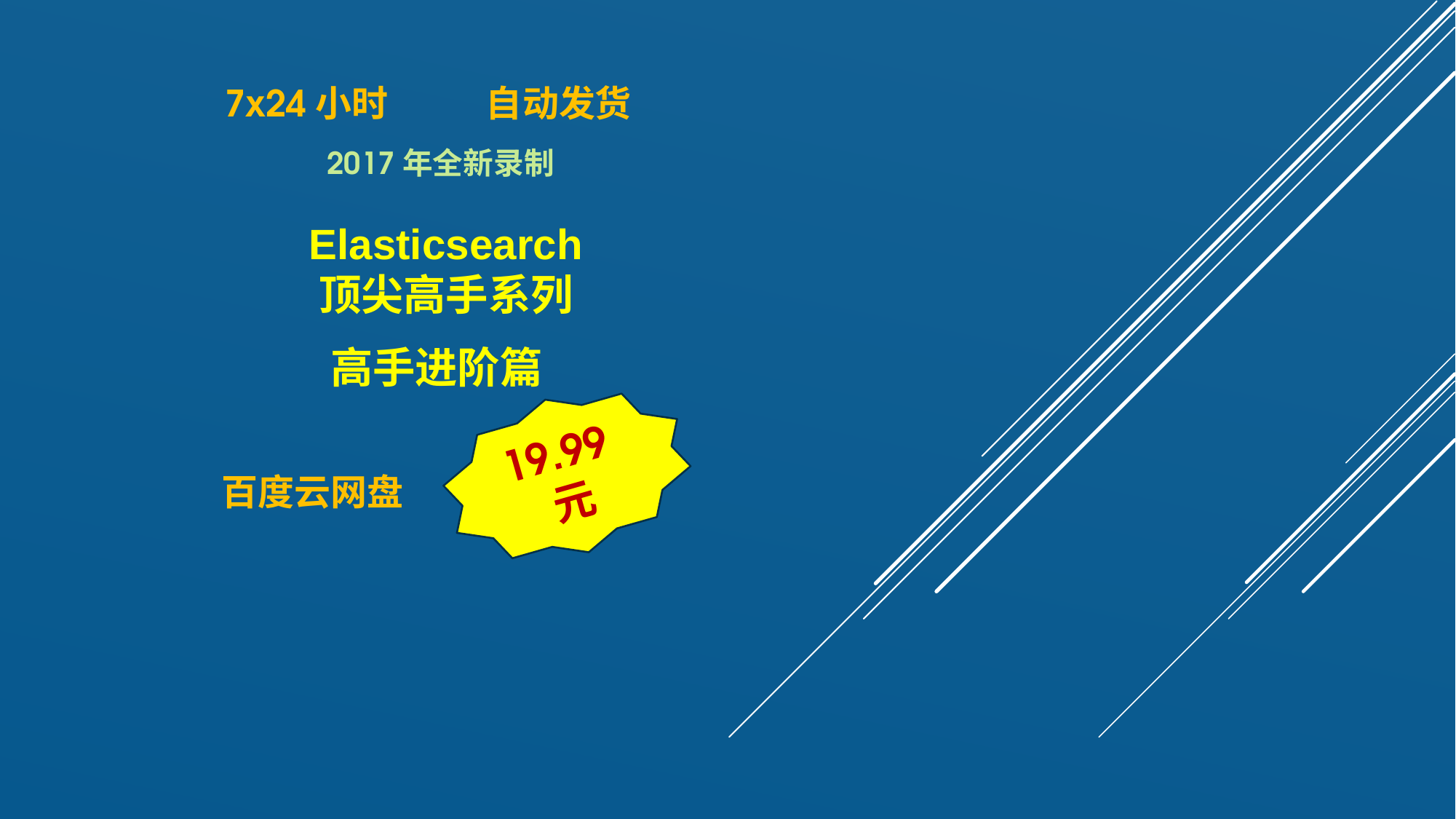

7x24小时            自动发货
2017年全新录制
Elasticsearch
顶尖高手系列
高手进阶篇
19.99元
百度云网盘